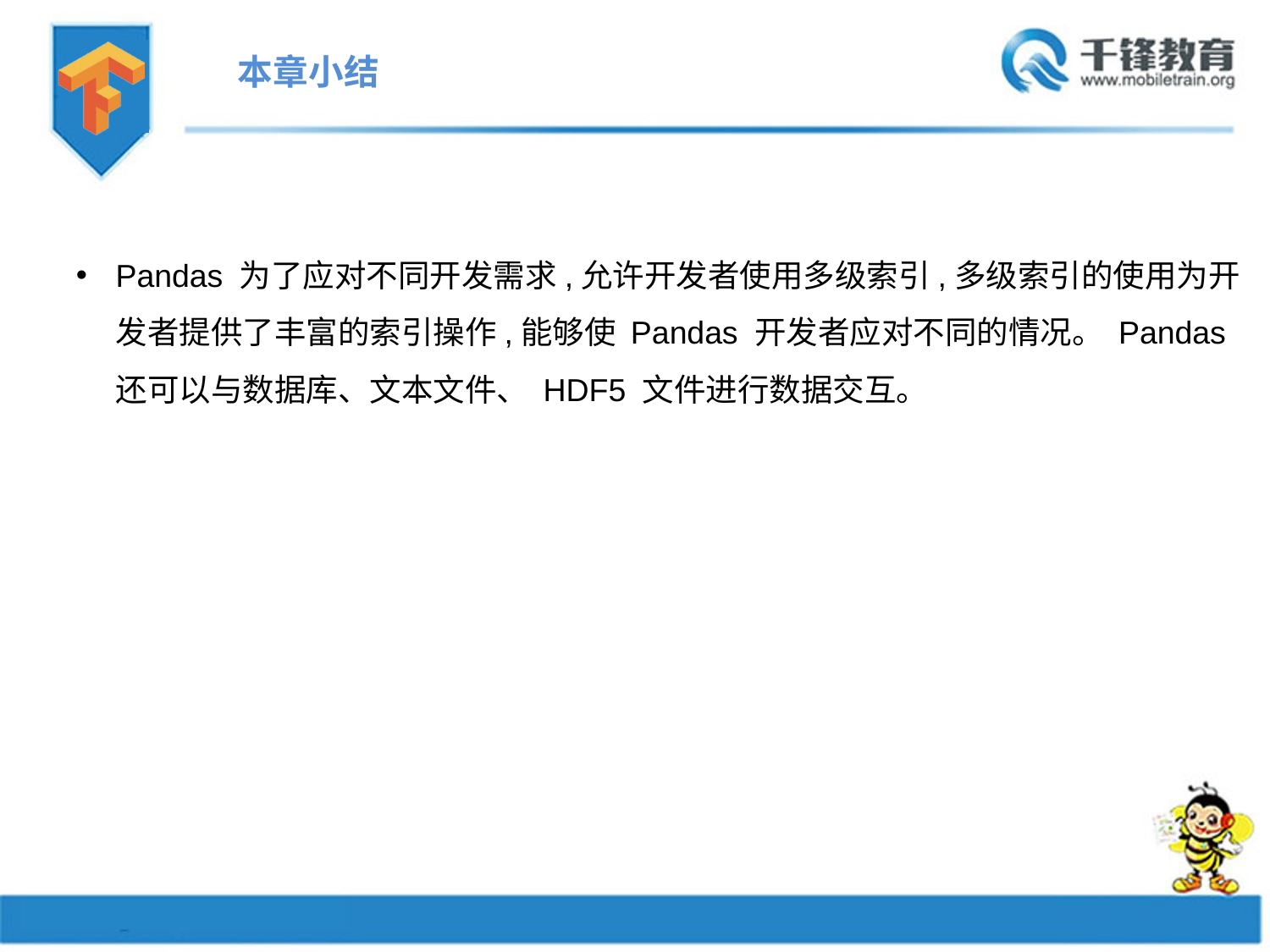

本章小结
Pandas 为了应对不同开发需求,允许开发者使用多级索引,多级索引的使用为开发者提供了丰富的索引操作,能够使 Pandas 开发者应对不同的情况。 Pandas 还可以与数据库、文本文件、 HDF5 文件进行数据交互。